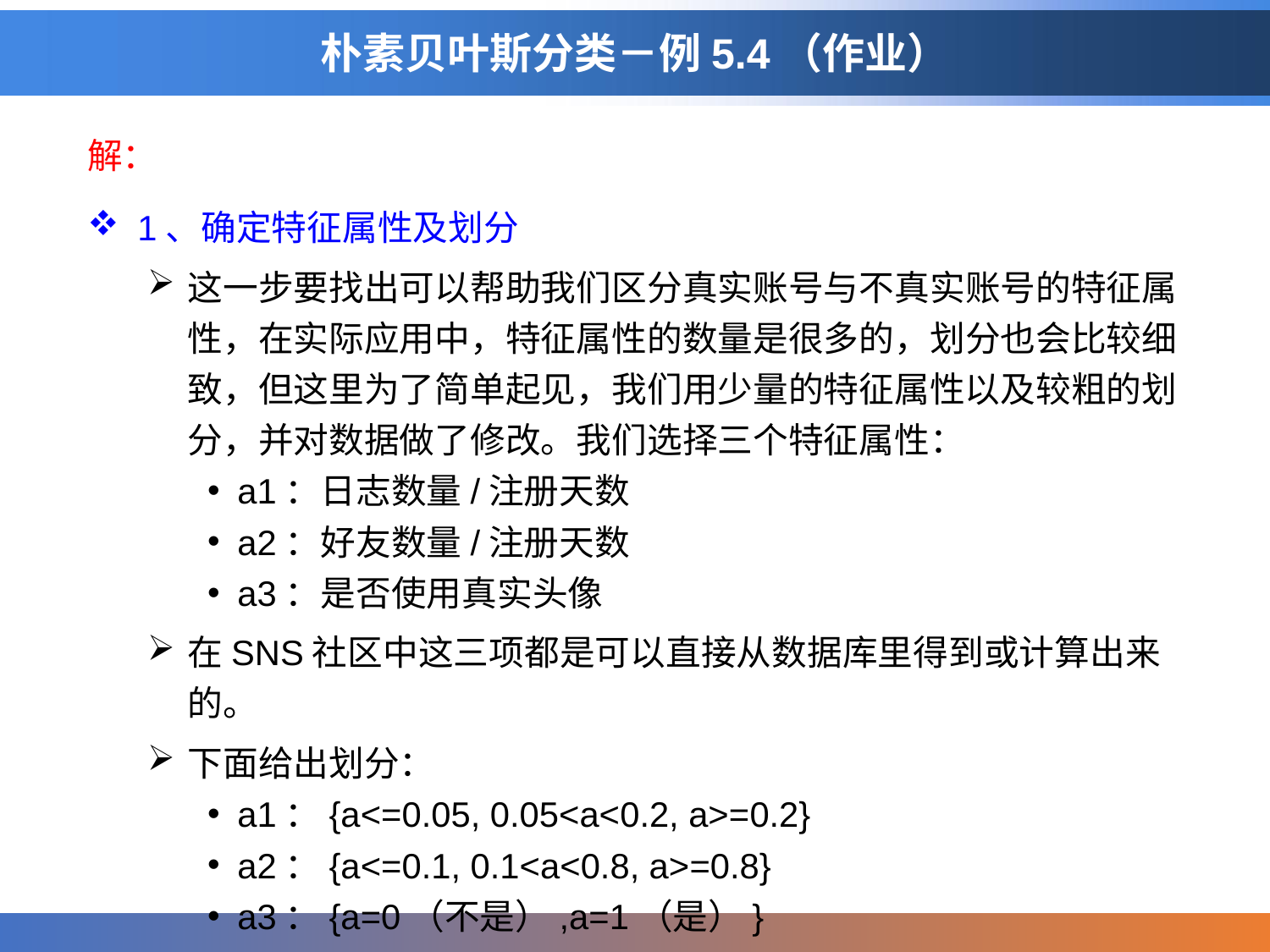

# 朴素贝叶斯分类－例5.4（作业）
解：
1、确定特征属性及划分
这一步要找出可以帮助我们区分真实账号与不真实账号的特征属性，在实际应用中，特征属性的数量是很多的，划分也会比较细致，但这里为了简单起见，我们用少量的特征属性以及较粗的划分，并对数据做了修改。我们选择三个特征属性：
a1：日志数量/注册天数
a2：好友数量/注册天数
a3：是否使用真实头像
在SNS社区中这三项都是可以直接从数据库里得到或计算出来的。
下面给出划分：
a1：{a<=0.05, 0.05<a<0.2, a>=0.2}
a2：{a<=0.1, 0.1<a<0.8, a>=0.8}
a3：{a=0（不是）,a=1（是）}